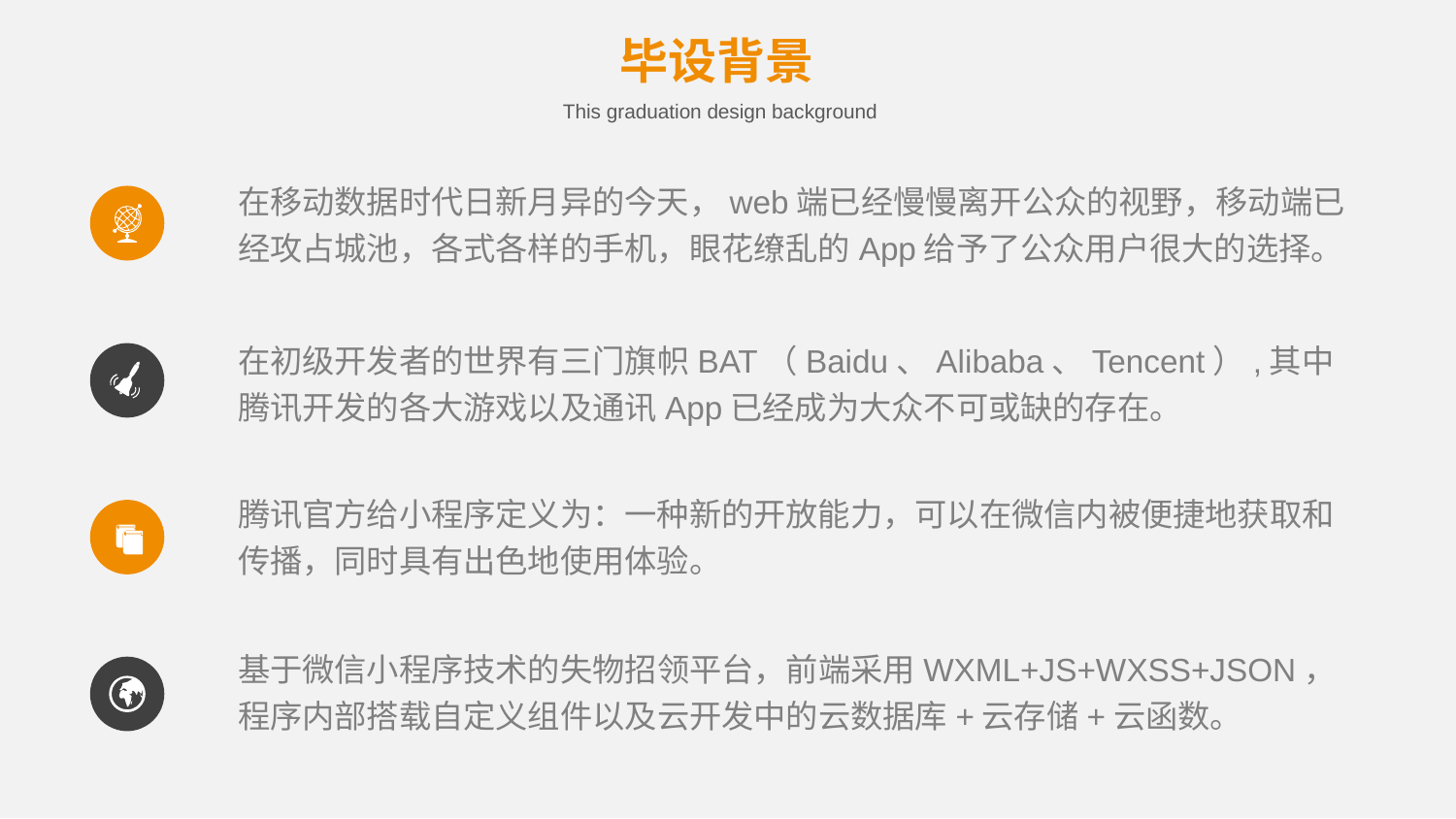

毕设背景
This graduation design background
在移动数据时代日新月异的今天，web端已经慢慢离开公众的视野，移动端已经攻占城池，各式各样的手机，眼花缭乱的App给予了公众用户很大的选择。

在初级开发者的世界有三门旗帜BAT（Baidu、Alibaba、Tencent）,其中腾讯开发的各大游戏以及通讯App已经成为大众不可或缺的存在。

腾讯官方给小程序定义为：一种新的开放能力，可以在微信内被便捷地获取和传播，同时具有出色地使用体验。

基于微信小程序技术的失物招领平台，前端采用WXML+JS+WXSS+JSON，程序内部搭载自定义组件以及云开发中的云数据库+云存储+云函数。